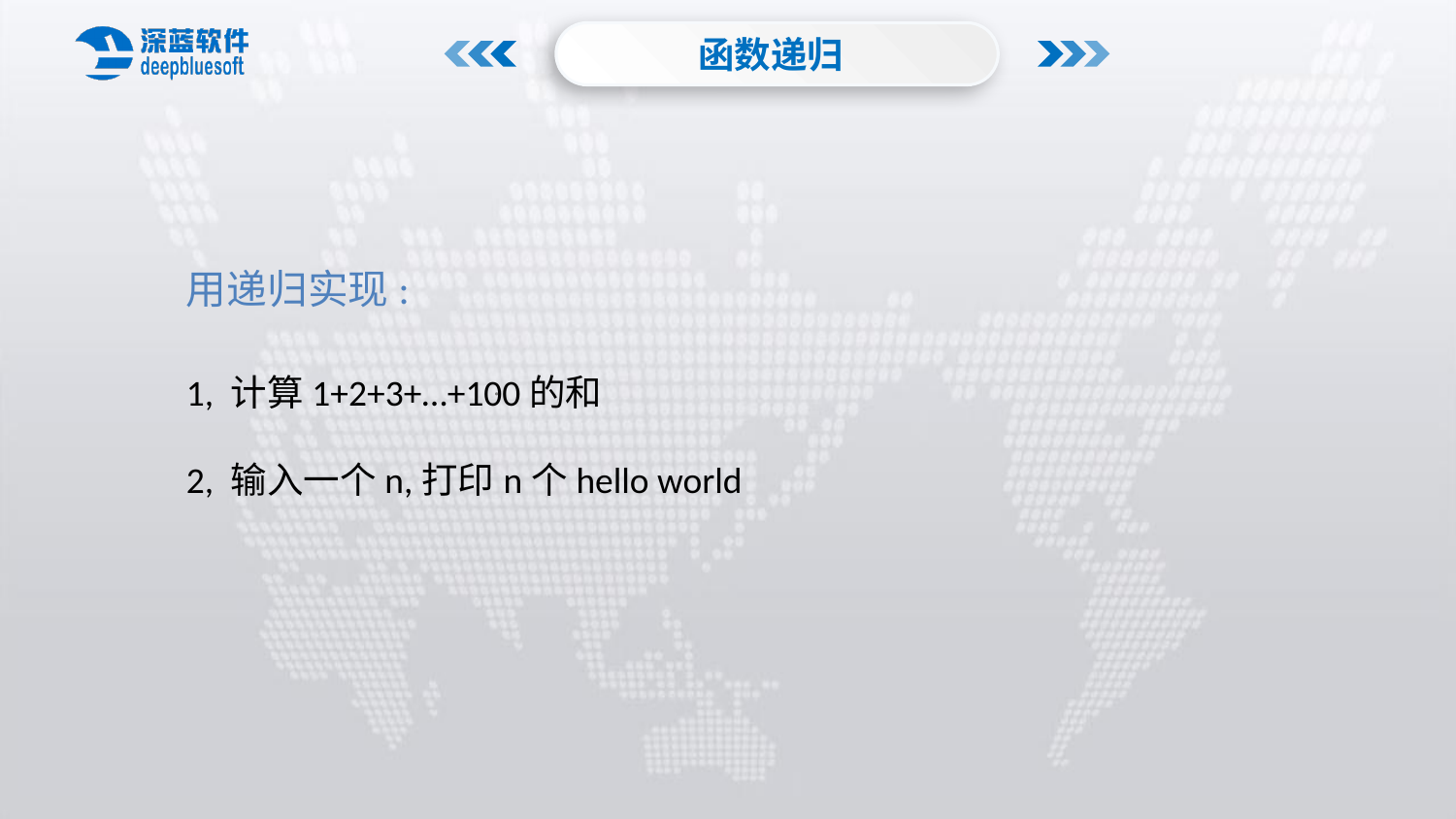

函数递归

用递归实现:

1, 计算1+2+3+…+100的和

2, 输入一个n,打印n个hello world